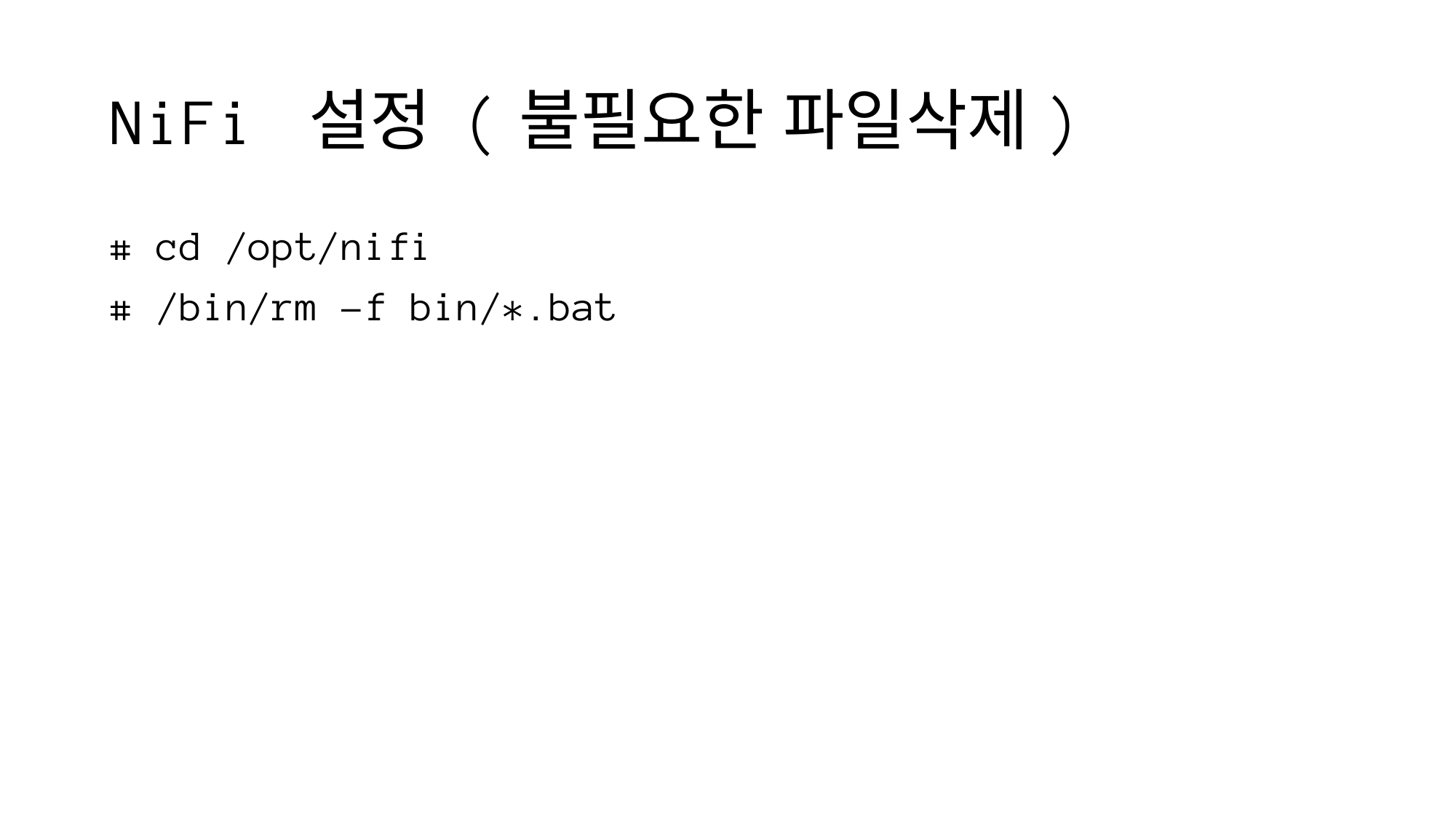

# NiFi 설정 (불필요한 파일삭제)
# cd /opt/nifi
# /bin/rm -f bin/*.bat